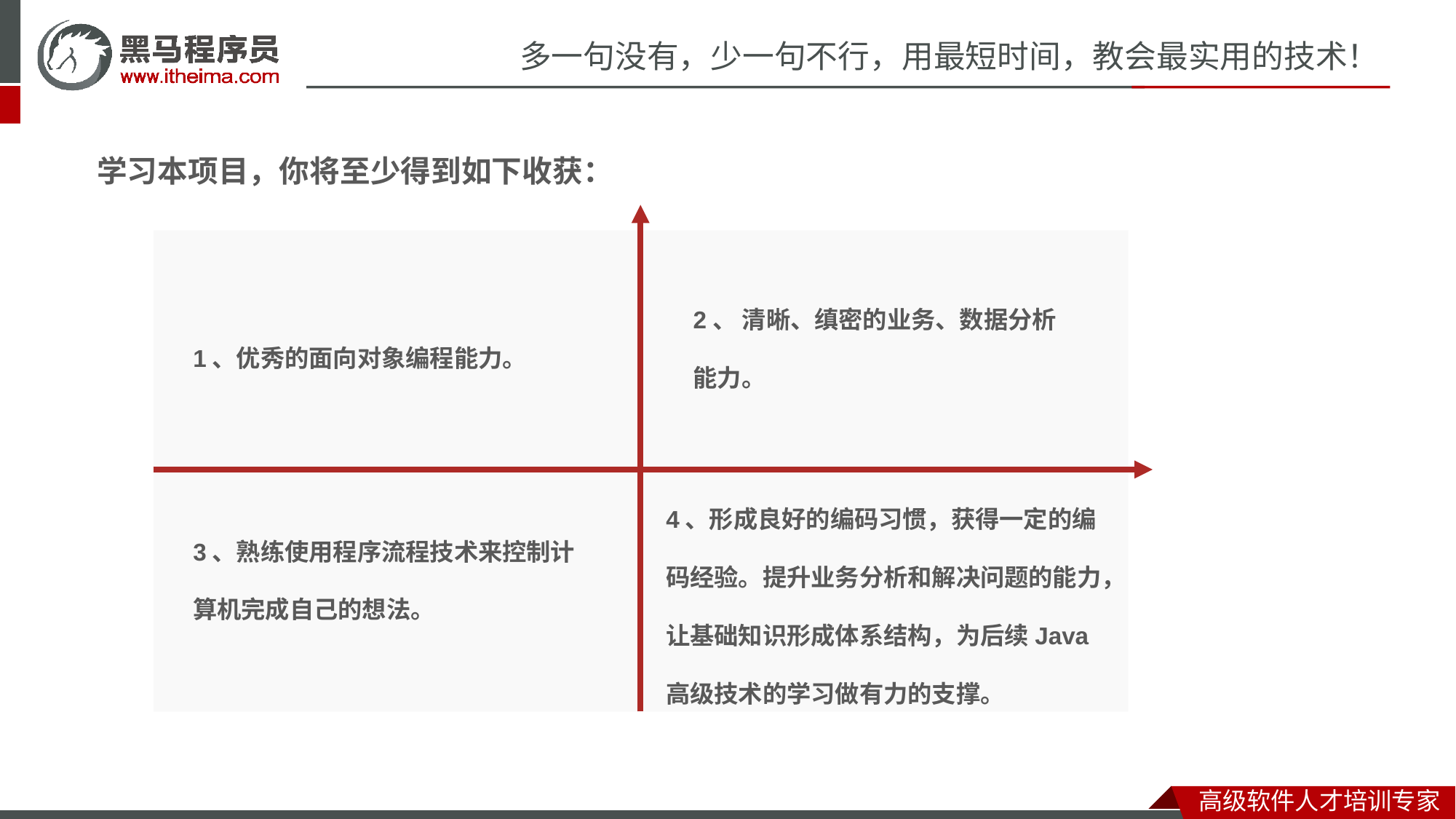

# 学习本项目，你将至少得到如下收获：

2、 清晰、缜密的业务、数据分析能力。
1、优秀的面向对象编程能力。
4、形成良好的编码习惯，获得一定的编码经验。提升业务分析和解决问题的能力，让基础知识形成体系结构，为后续Java高级技术的学习做有力的支撑。

3、熟练使用程序流程技术来控制计算机完成自己的想法。